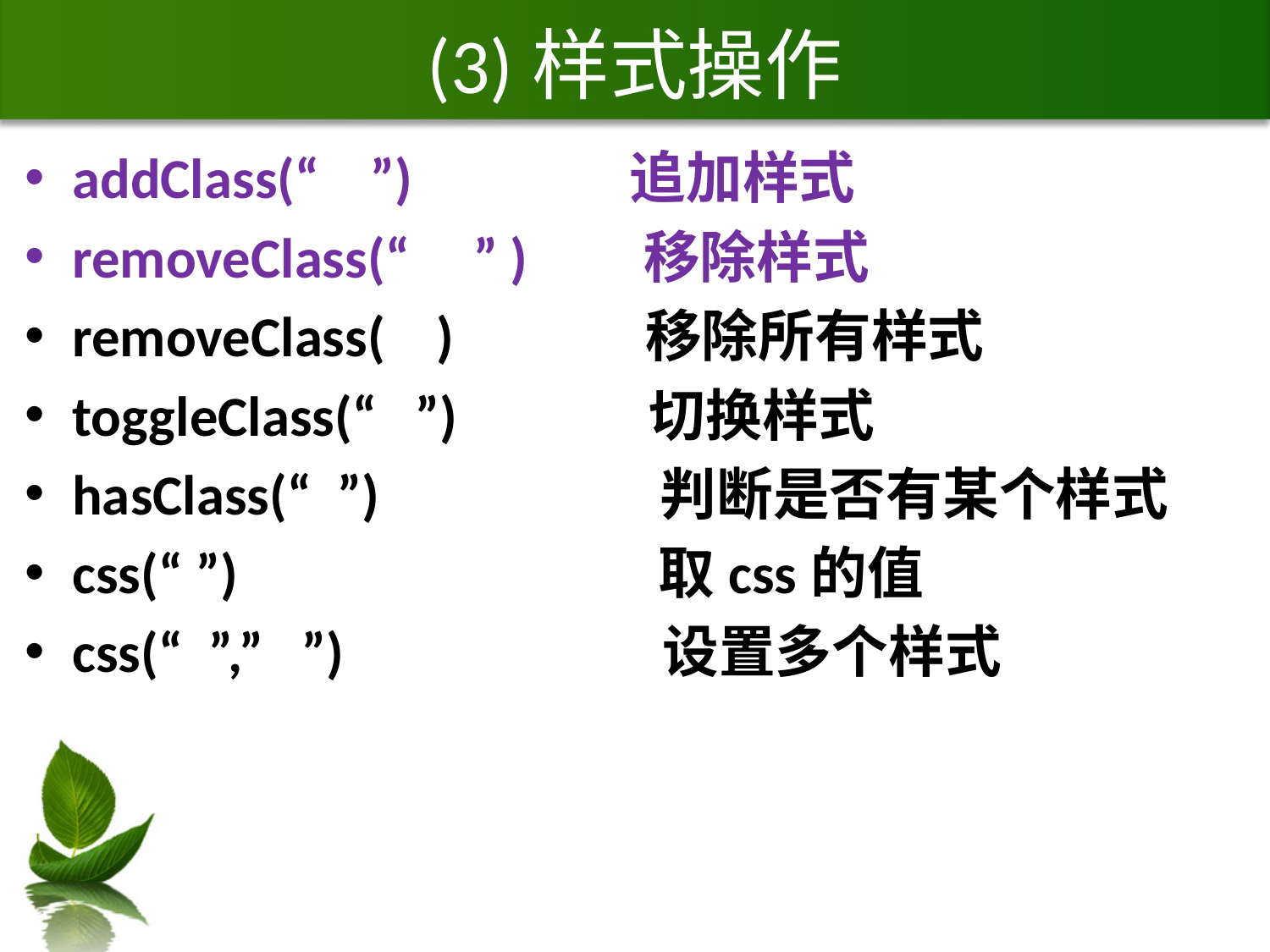

# (3)样式操作
addClass(“    ”)                追加样式
removeClass(“     ” )        移除样式
removeClass(    )              移除所有样式
toggleClass(“   ”)              切换样式
hasClass(“  ”)                     判断是否有某个样式
css(“ ”)                                取css的值
css(“  ”,”   ”)                        设置多个样式